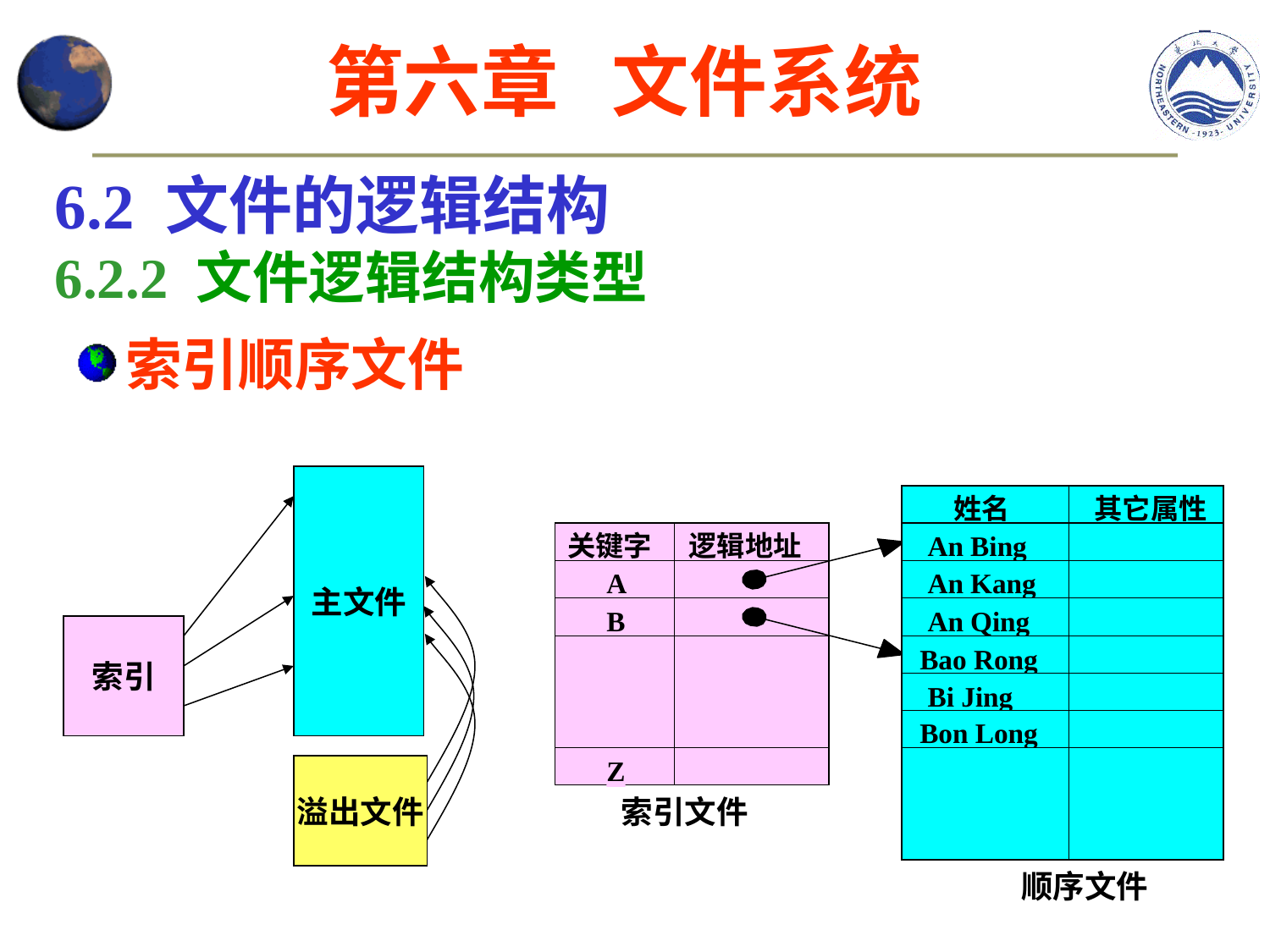

第六章   文件系统
6.2 文件的逻辑结构
6.2.2 文件逻辑结构类型
索引顺序文件
主文件

姓名
其它属性

An Bing

An Kang

An Qing

Bao Rong

Bi Jing

Bon Long

顺序文件

关键字
逻辑地址

A

B

Z
索引文件

索引
溢出文件